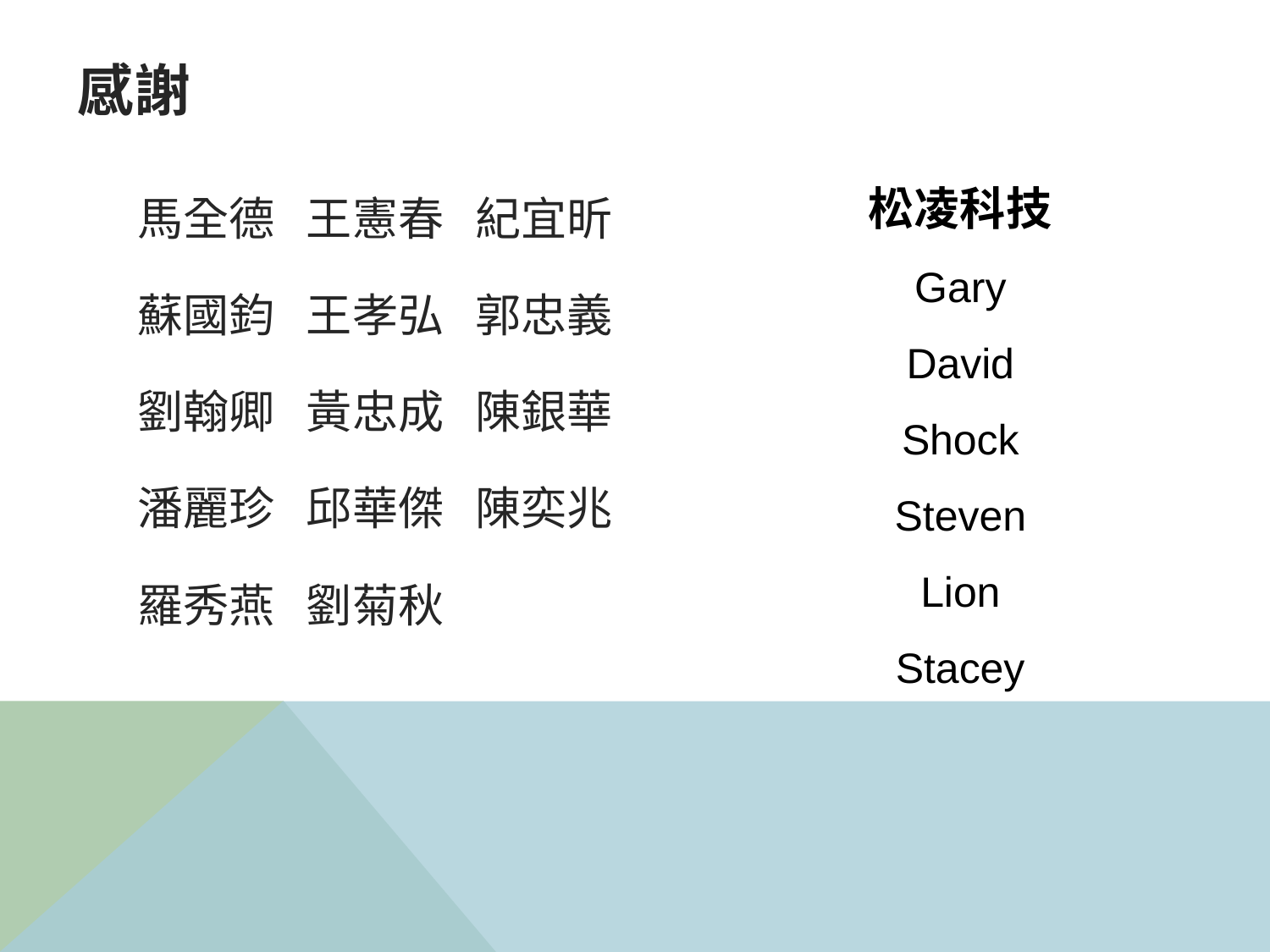

# 感謝
松凌科技
Gary
David
Shock
Steven
Lion
Stacey
馬全德   王憲春   紀宜昕
蘇國鈞   王孝弘   郭忠義
劉翰卿   黃忠成   陳銀華
潘麗珍   邱華傑   陳奕兆
羅秀燕   劉菊秋